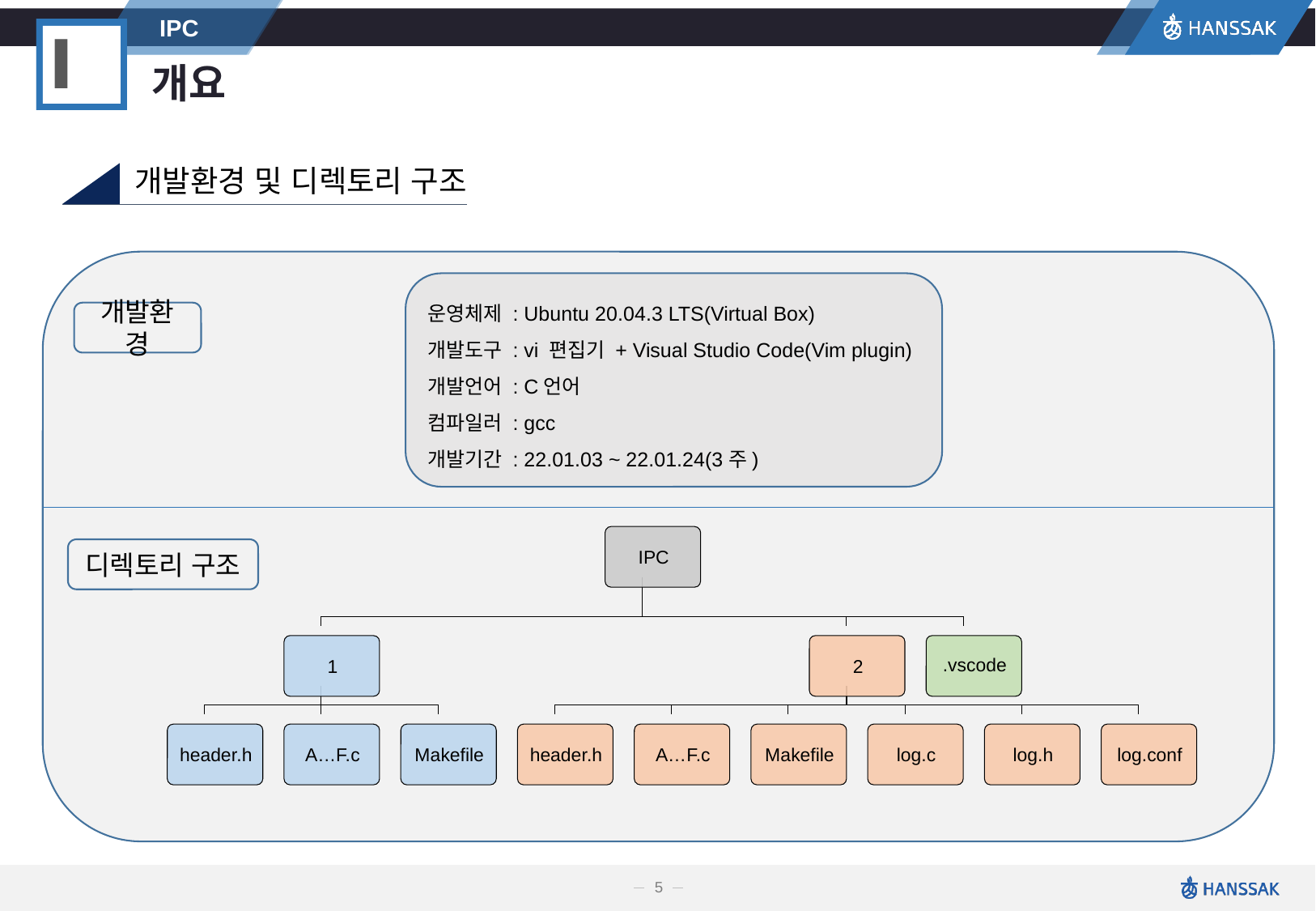

IPC

Ⅰ
개요

개발환경 및 디렉토리 구조

운영체제 : Ubuntu 20.04.3 LTS(Virtual Box)
개발도구 : vi 편집기 + Visual Studio Code(Vim plugin)
개발언어 : C언어
컴파일러 : gcc
개발기간 : 22.01.03 ~ 22.01.24(3주)
개발환경
IPC
1
header.h
A…F.c
Makefile
2
header.h
A…F.c
Makefile
log.c
log.h
log.conf
.vscode
디렉토리 구조